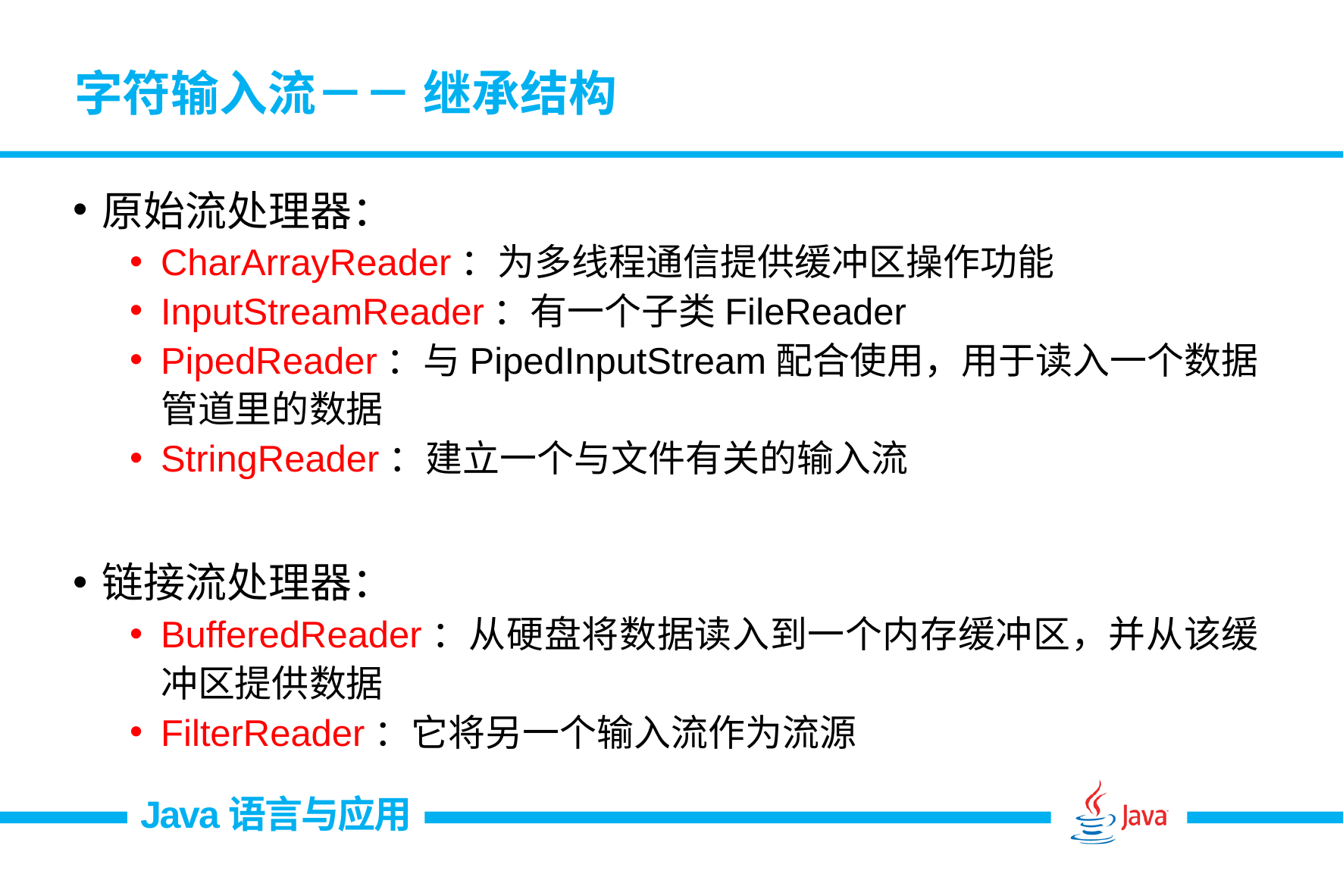

# 字符输入流－－ 继承结构
原始流处理器：
CharArrayReader：为多线程通信提供缓冲区操作功能
InputStreamReader：有一个子类FileReader
PipedReader：与PipedInputStream配合使用，用于读入一个数据管道里的数据
StringReader：建立一个与文件有关的输入流

链接流处理器：
BufferedReader：从硬盘将数据读入到一个内存缓冲区，并从该缓冲区提供数据
FilterReader：它将另一个输入流作为流源

61